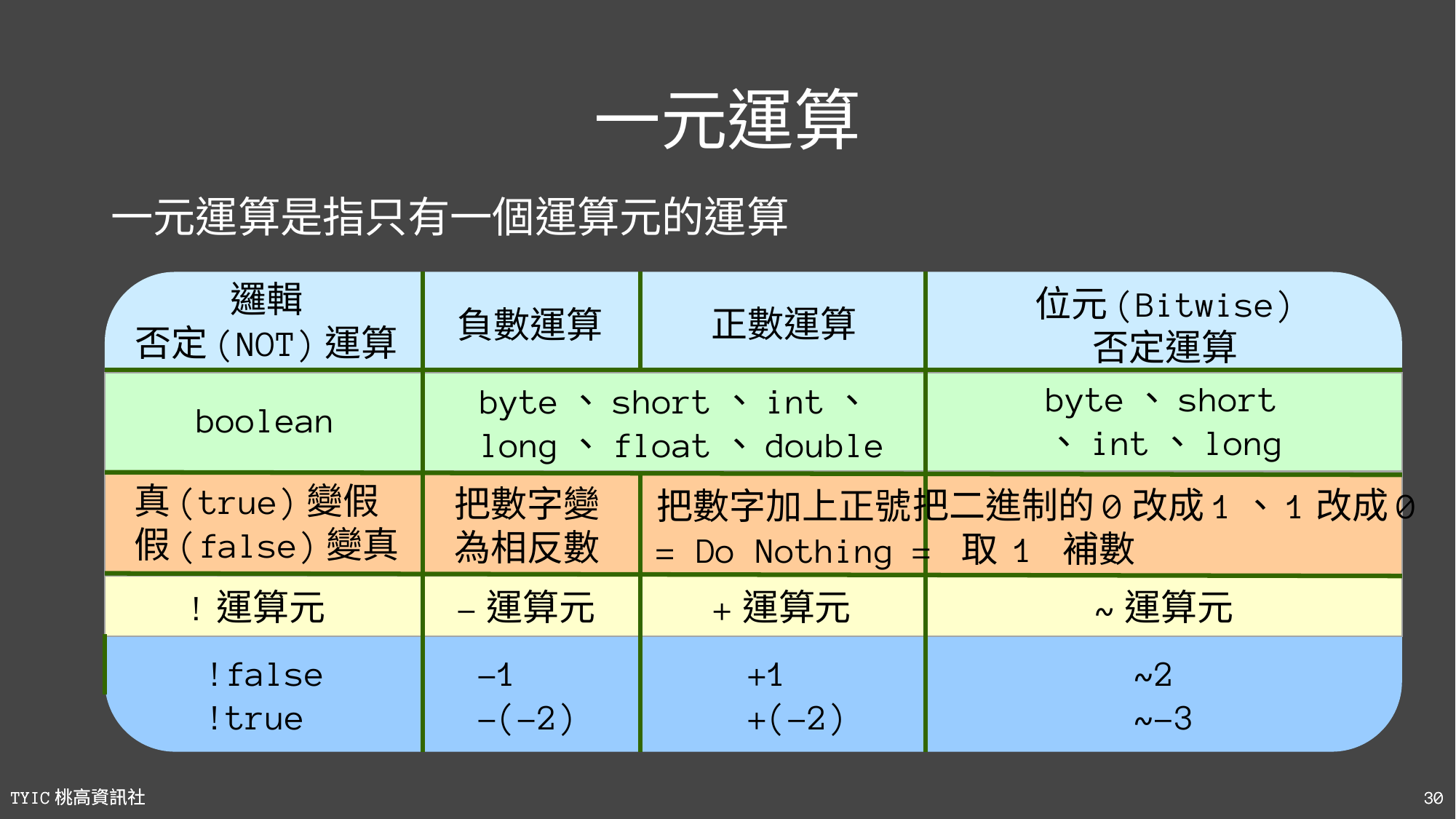

# 一元運算
一元運算是指只有一個運算元的運算
邏輯
否定(NOT)運算

位元(Bitwise)
否定運算
正數運算
負數運算
byte、short
、int、long
byte、short、int、
long、float、double

boolean
真(true)變假
假(false)變真

把數字變
為相反數
把二進制的0改成1、1改成0
= 取 1 補數
把數字加上正號
= Do Nothing

!運算元
-運算元
+運算元
~運算元

!false
!true
-1
-(-2)
+1
+(-2)
~2
~-3